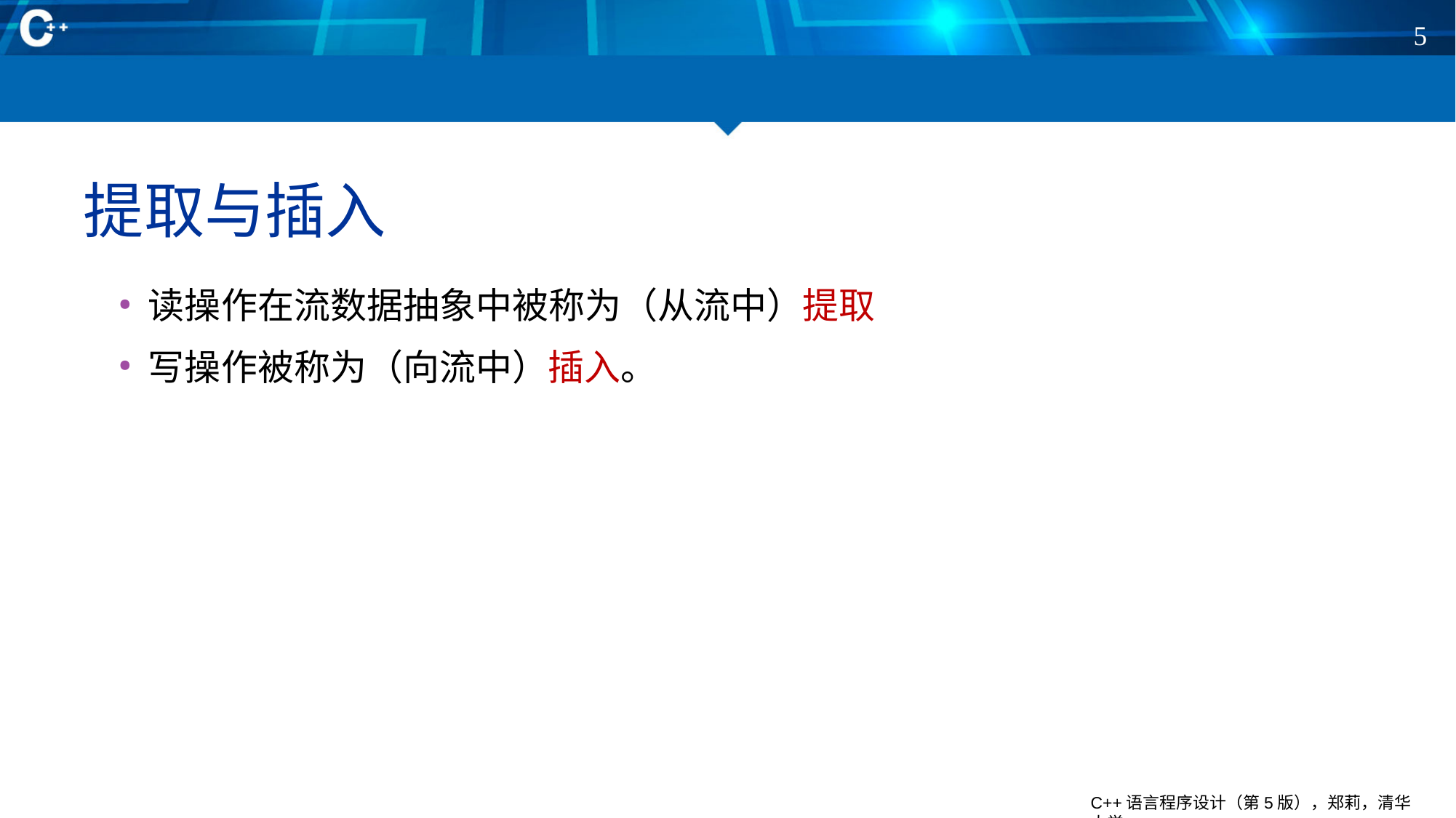

5
# 提取与插入
读操作在流数据抽象中被称为（从流中）提取
写操作被称为（向流中）插入。